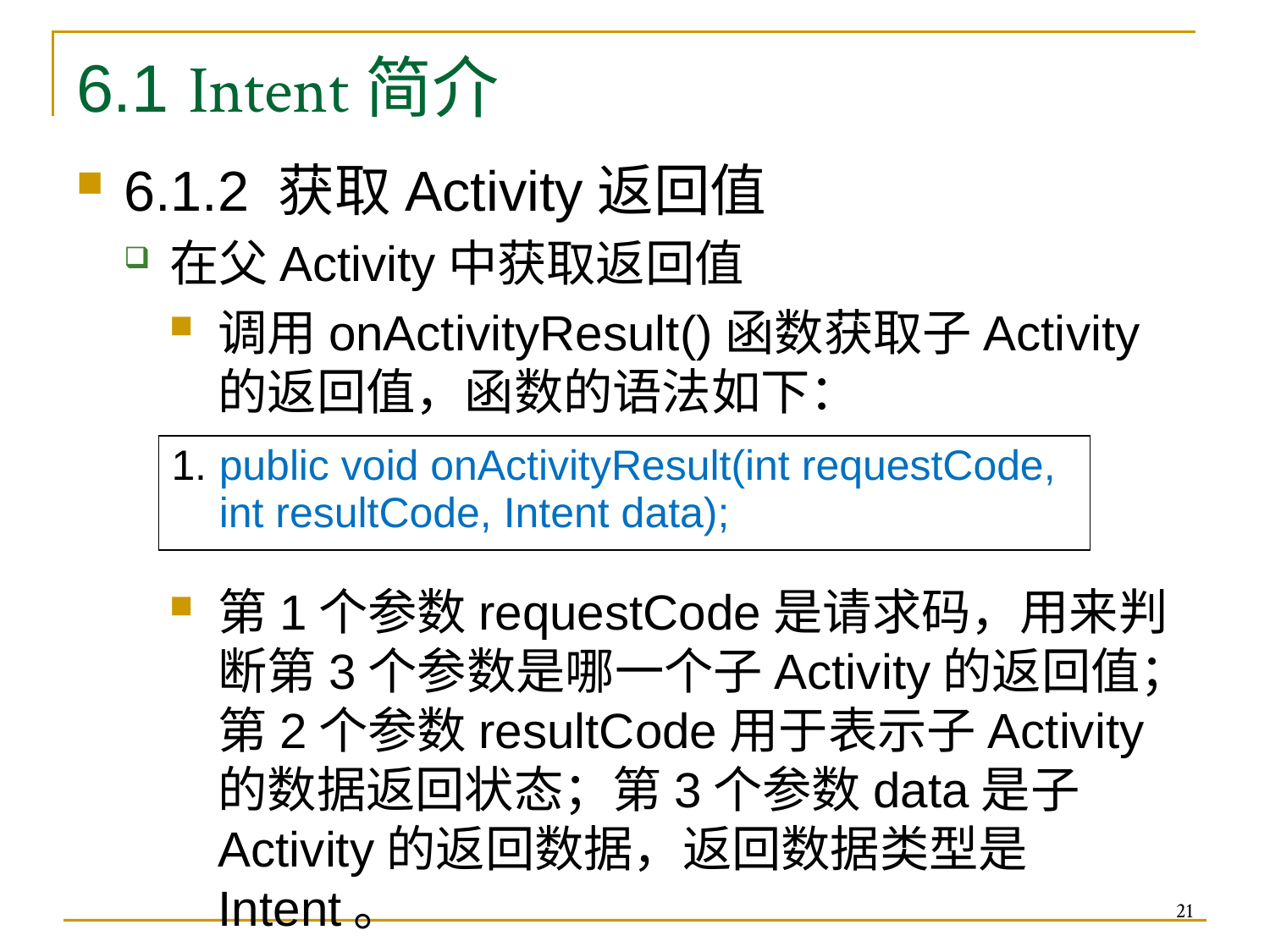

# 6.1 Intent简介
6.1.2 获取Activity返回值
在父Activity中获取返回值
调用onActivityResult()函数获取子Activity的返回值，函数的语法如下：

第1个参数requestCode是请求码，用来判断第3个参数是哪一个子Activity的返回值；第2个参数resultCode用于表示子Activity的数据返回状态；第3个参数data是子Activity的返回数据，返回数据类型是Intent。
| public void onActivityResult(int requestCode, int resultCode, Intent data); |
| --- |
21